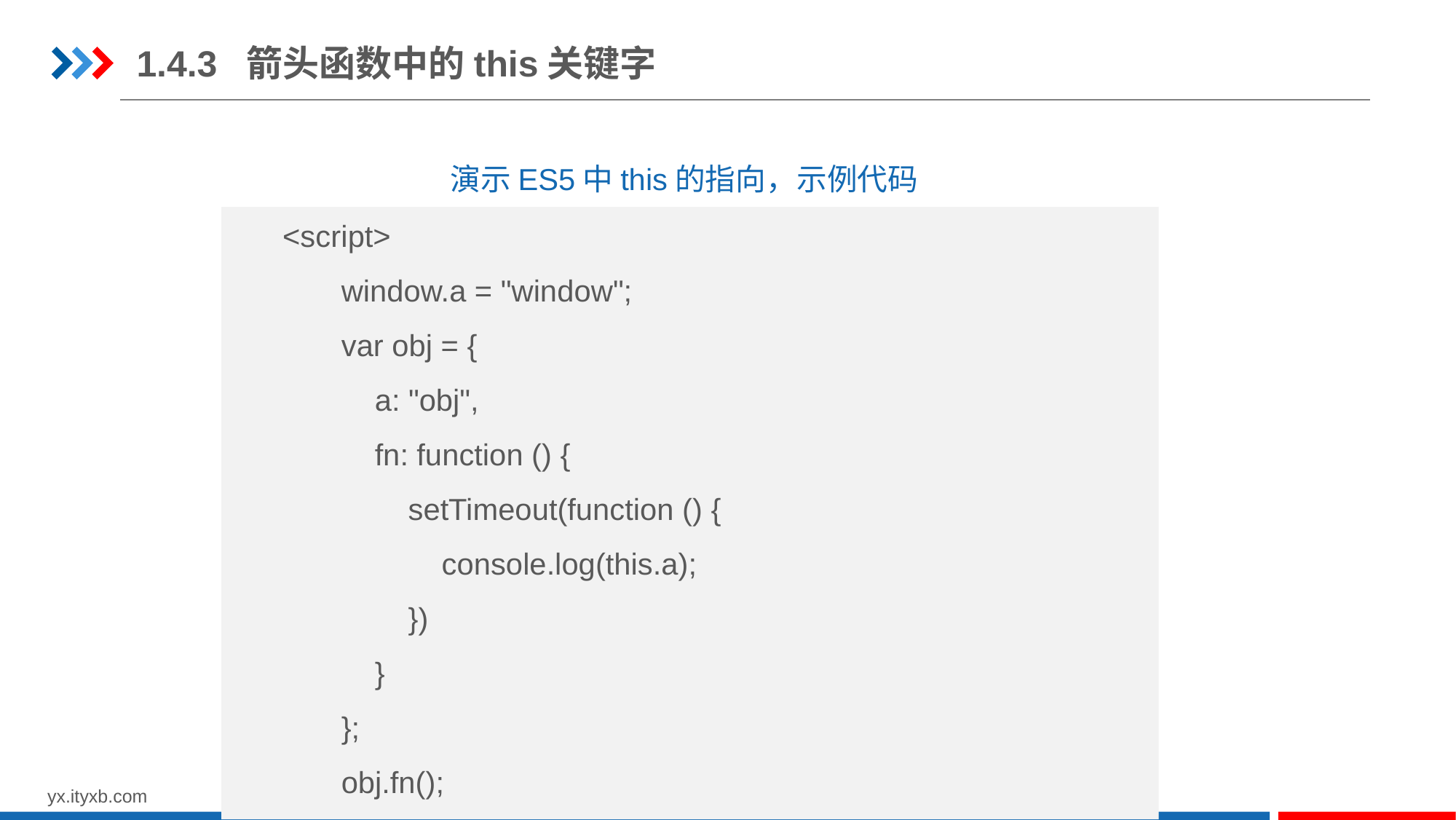

1.4.3  箭头函数中的this关键字
演示ES5中this的指向，示例代码
 <script>
        window.a = "window";
        var obj = {
            a: "obj",
            fn: function () {
                setTimeout(function () {
                    console.log(this.a);
                })
            }
        };
        obj.fn();